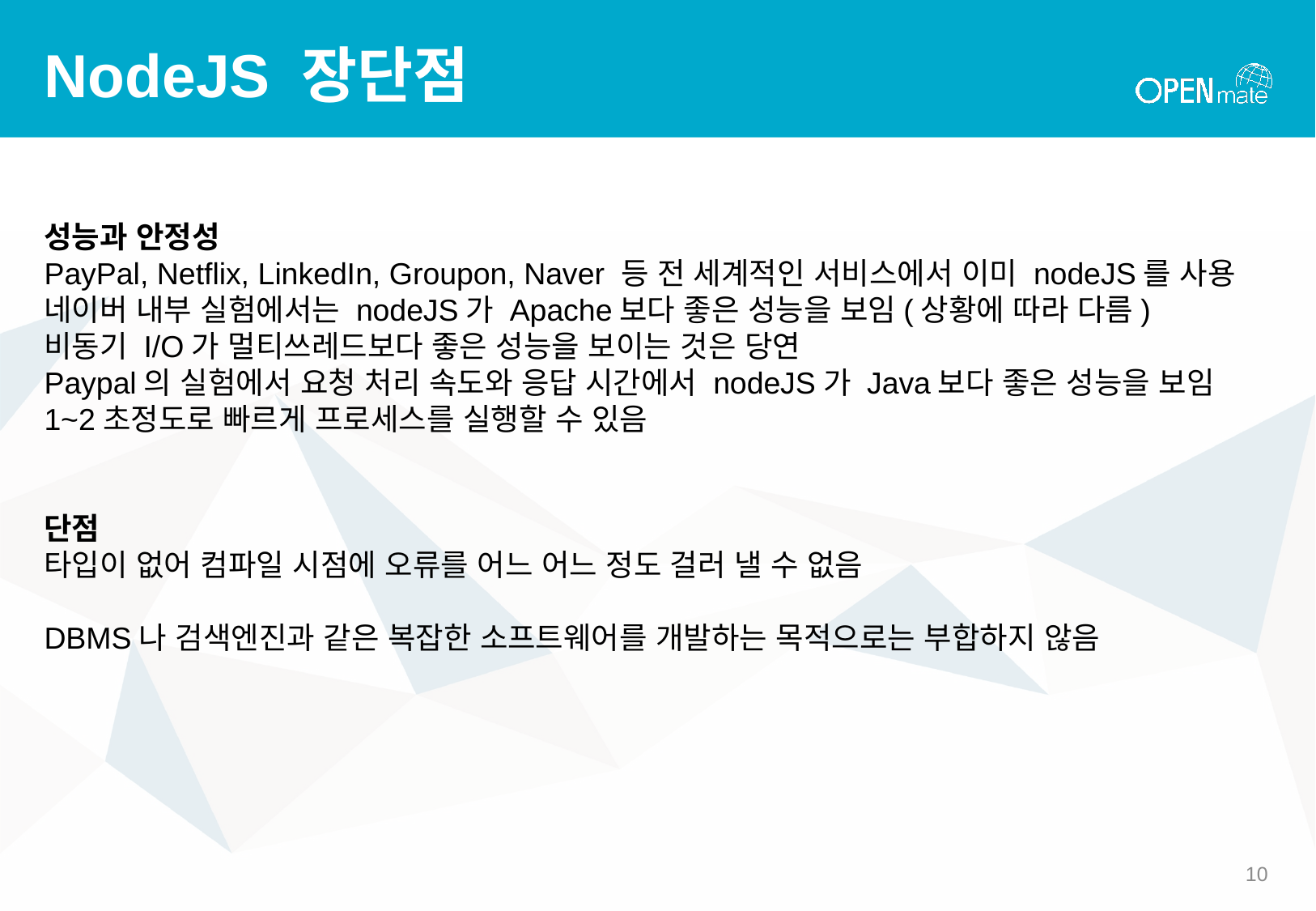

# NodeJS 장단점
성능과 안정성
PayPal, Netflix, LinkedIn, Groupon, Naver 등 전 세계적인 서비스에서 이미 nodeJS를 사용
네이버 내부 실험에서는 nodeJS가 Apache보다 좋은 성능을 보임(상황에 따라 다름)
비동기 I/O가 멀티쓰레드보다 좋은 성능을 보이는 것은 당연
Paypal의 실험에서 요청 처리 속도와 응답 시간에서 nodeJS가 Java보다 좋은 성능을 보임
1~2초정도로 빠르게 프로세스를 실행할 수 있음

단점
타입이 없어 컴파일 시점에 오류를 어느 어느 정도 걸러 낼 수 없음
DBMS나 검색엔진과 같은 복잡한 소프트웨어를 개발하는 목적으로는 부합하지 않음
10